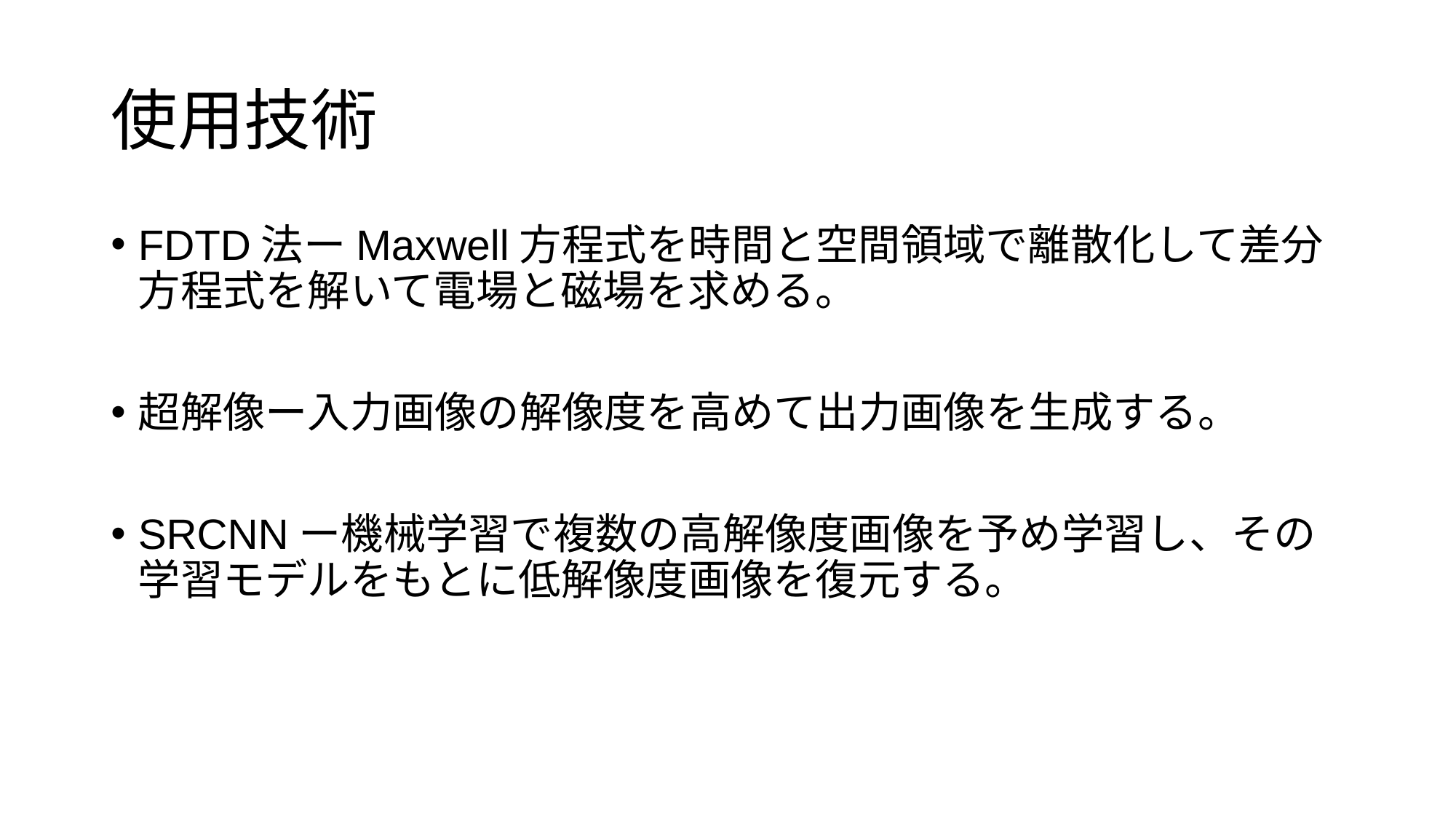

# 使用技術
FDTD法ーMaxwell方程式を時間と空間領域で離散化して差分方程式を解いて電場と磁場を求める。

超解像ー入力画像の解像度を高めて出力画像を生成する。

SRCNNー機械学習で複数の高解像度画像を予め学習し、その学習モデルをもとに低解像度画像を復元する。